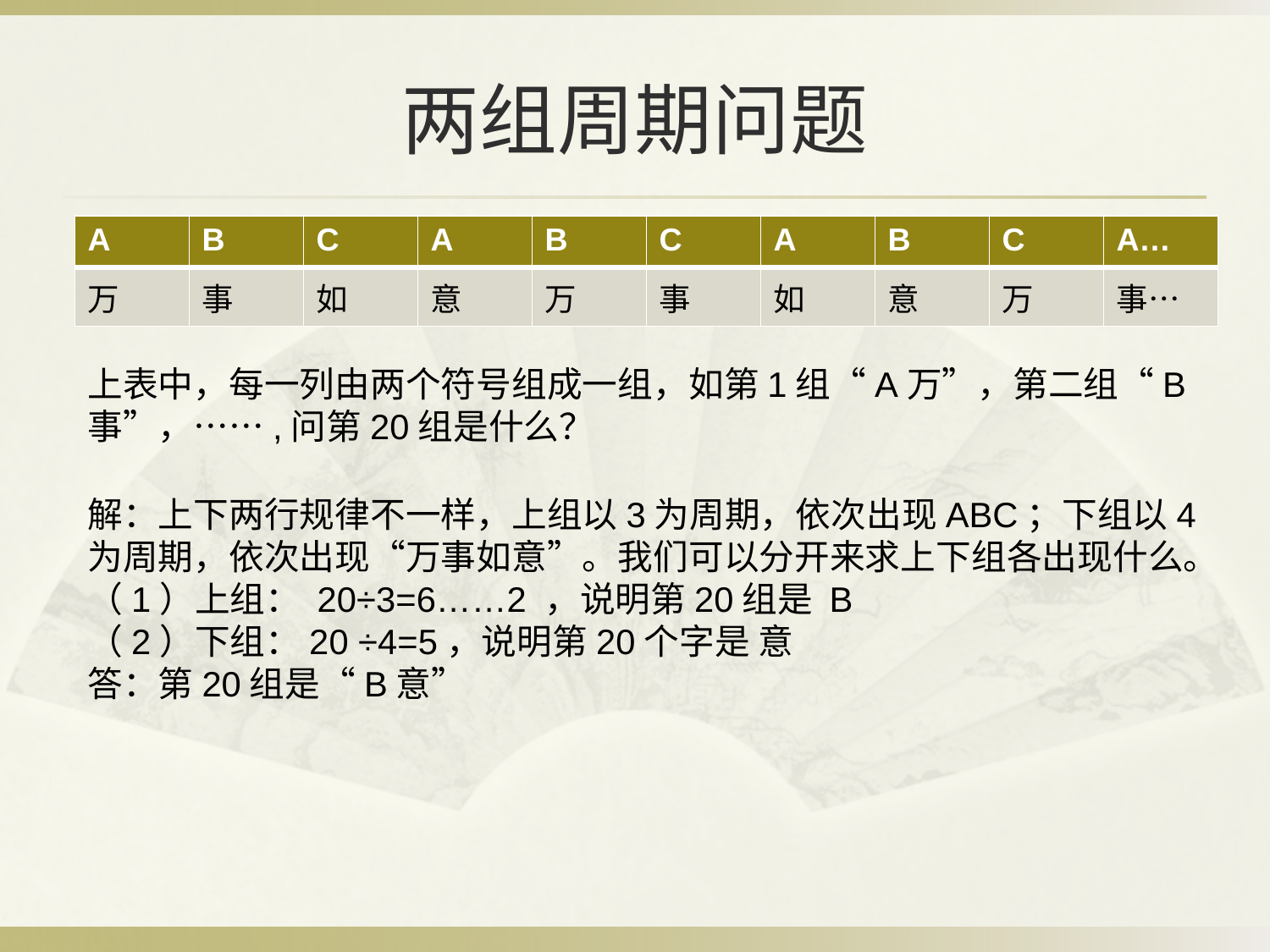

# 两组周期问题
| A | B | C | A | B | C | A | B | C | A… |
| --- | --- | --- | --- | --- | --- | --- | --- | --- | --- |
| 万 | 事 | 如 | 意 | 万 | 事 | 如 | 意 | 万 | 事… |
上表中，每一列由两个符号组成一组，如第1组“A万”，第二组“B事”，……,问第20组是什么？
解：上下两行规律不一样，上组以3为周期，依次出现ABC；下组以4为周期，依次出现“万事如意”。我们可以分开来求上下组各出现什么。
（1）上组： 20÷3=6……2 ，说明第20组是 B
（2）下组：20 ÷4=5，说明第20个字是 意
答：第20组是“B意”